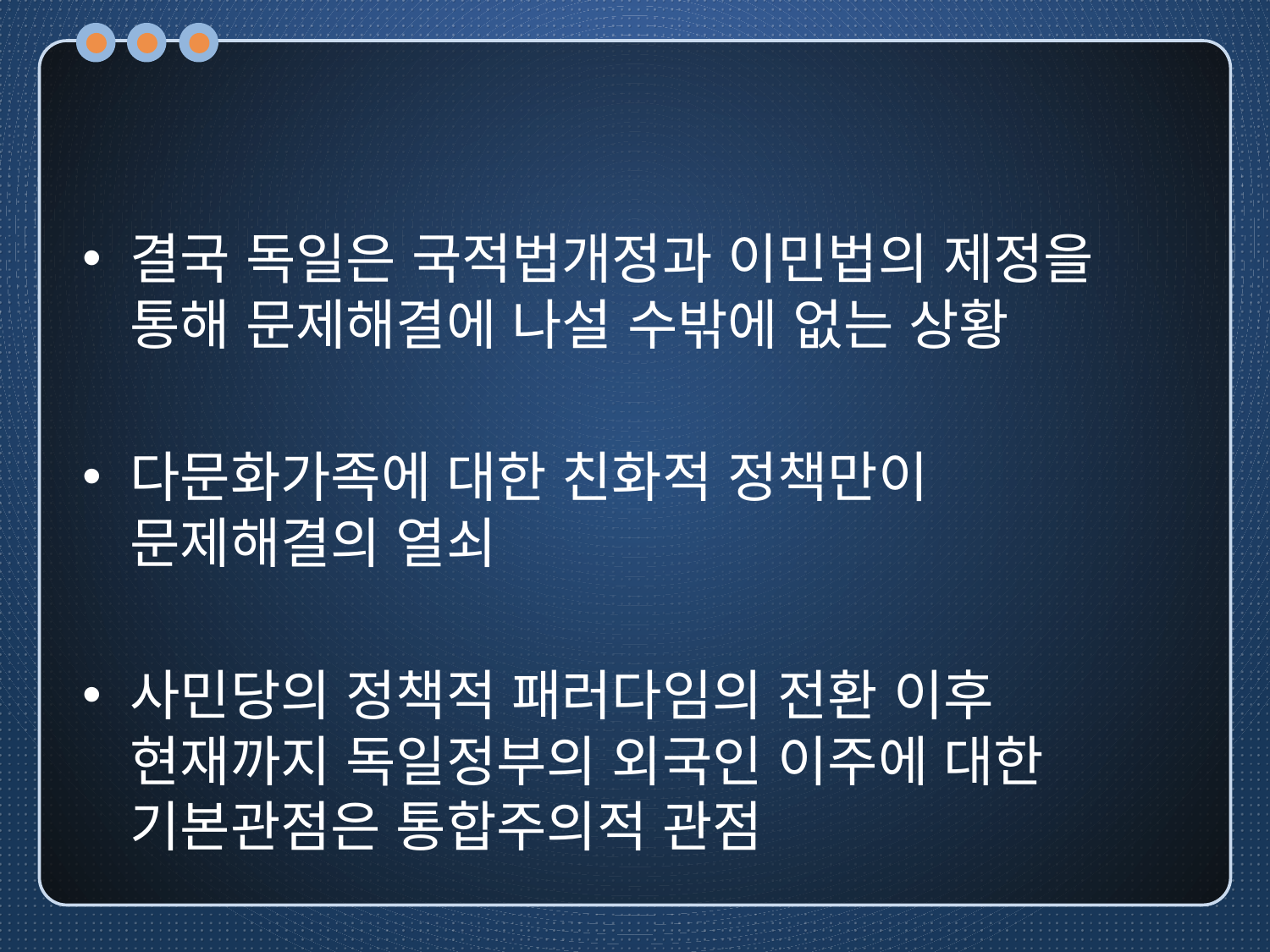

#
결국 독일은 국적법개정과 이민법의 제정을 통해 문제해결에 나설 수밖에 없는 상황

다문화가족에 대한 친화적 정책만이 문제해결의 열쇠

사민당의 정책적 패러다임의 전환 이후 현재까지 독일정부의 외국인 이주에 대한 기본관점은 통합주의적 관점